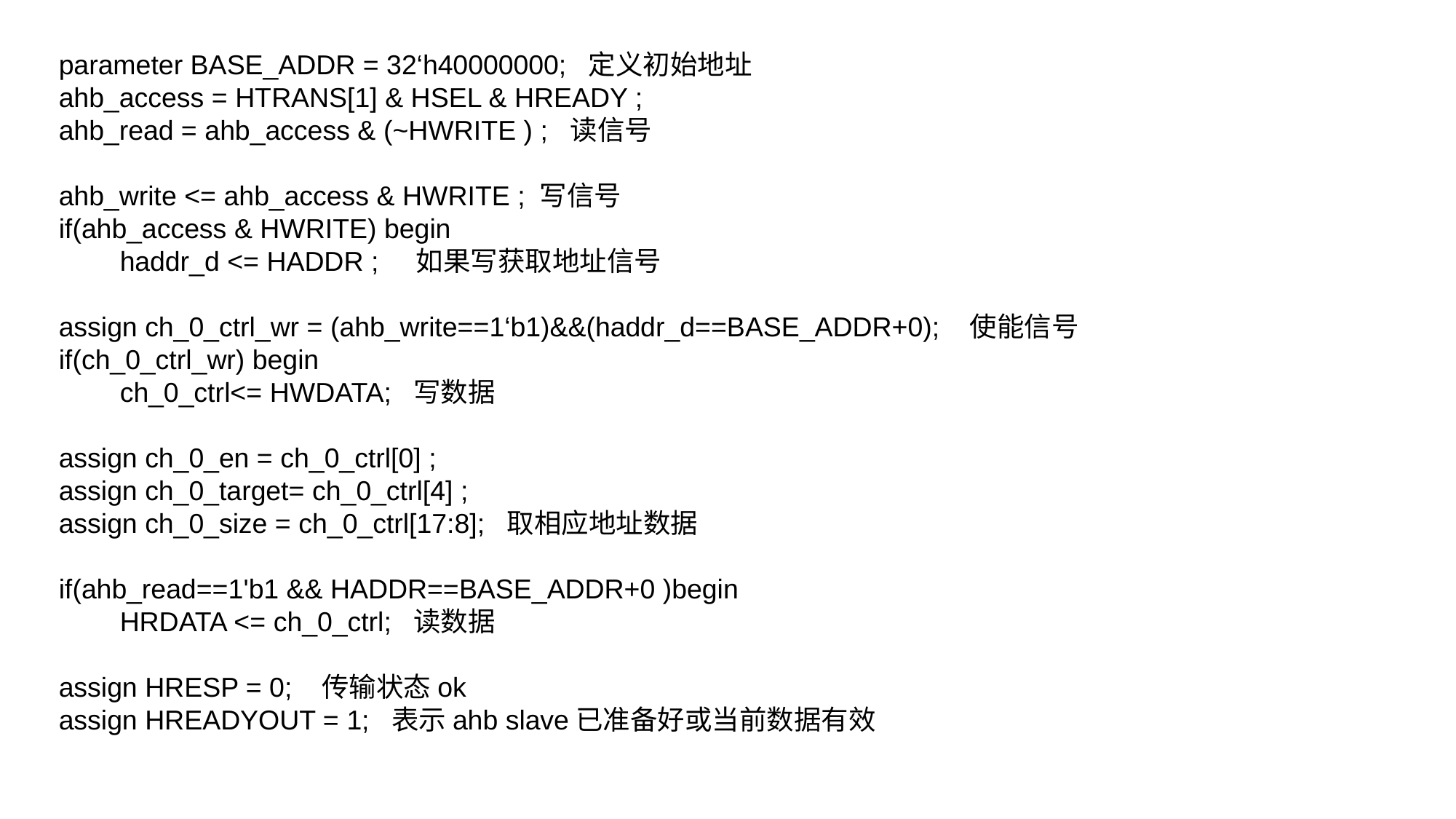

parameter BASE_ADDR = 32‘h40000000;  定义初始地址
ahb_access = HTRANS[1] & HSEL & HREADY ;
ahb_read = ahb_access & (~HWRITE ) ;  读信号

ahb_write <= ahb_access & HWRITE ; 写信号
if(ahb_access & HWRITE) begin
        haddr_d <= HADDR ;    如果写获取地址信号

assign ch_0_ctrl_wr = (ahb_write==1‘b1)&&(haddr_d==BASE_ADDR+0);   使能信号
if(ch_0_ctrl_wr) begin
        ch_0_ctrl<= HWDATA;  写数据

assign ch_0_en = ch_0_ctrl[0] ;
assign ch_0_target= ch_0_ctrl[4] ;
assign ch_0_size = ch_0_ctrl[17:8];  取相应地址数据

if(ahb_read==1'b1 && HADDR==BASE_ADDR+0 )begin
        HRDATA <= ch_0_ctrl;  读数据

assign HRESP = 0;   传输状态ok
assign HREADYOUT = 1;  表示ahb slave已准备好或当前数据有效